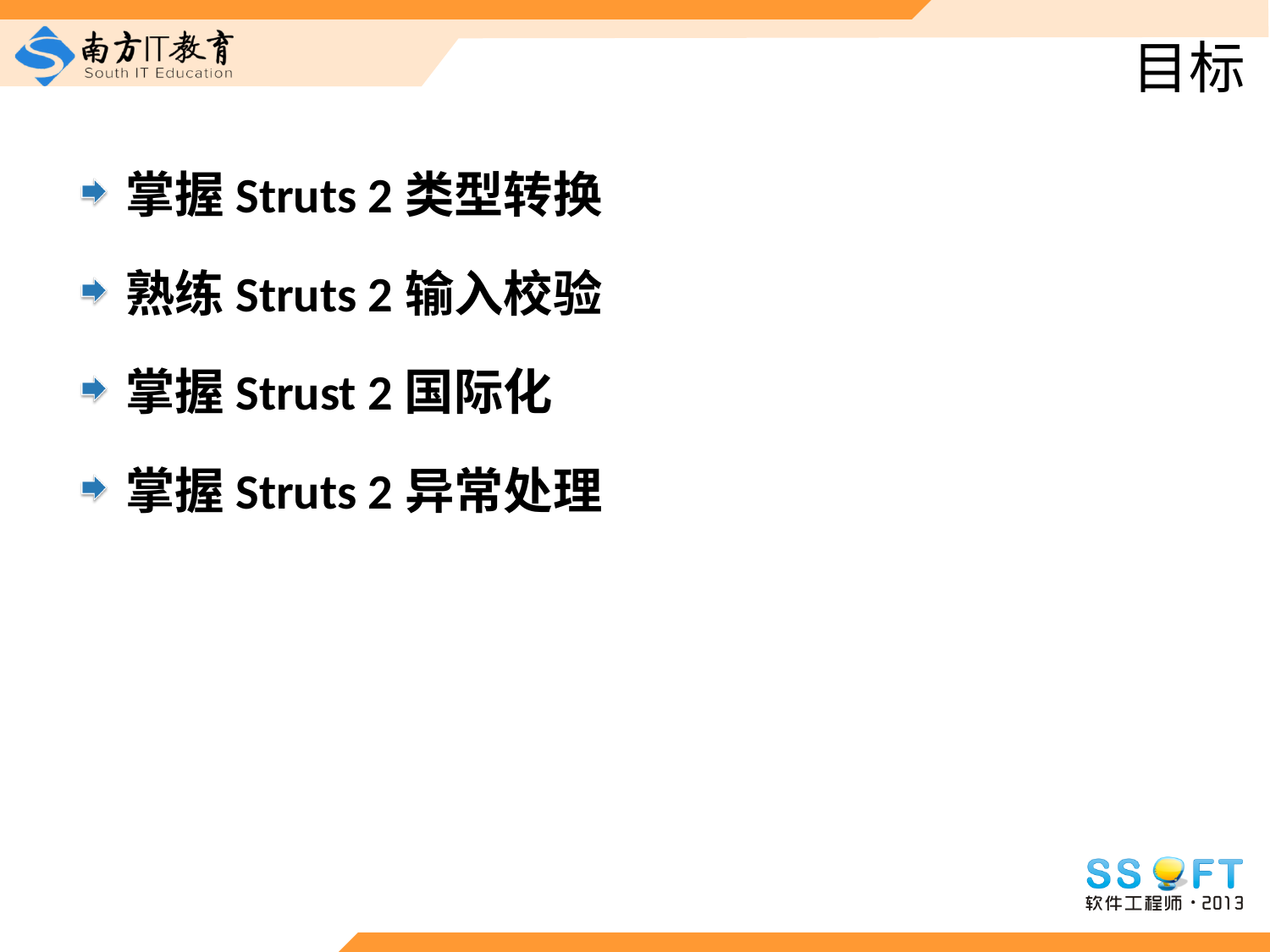

# 目标
掌握Struts 2类型转换
熟练Struts 2输入校验
掌握Strust 2国际化
掌握Struts 2异常处理